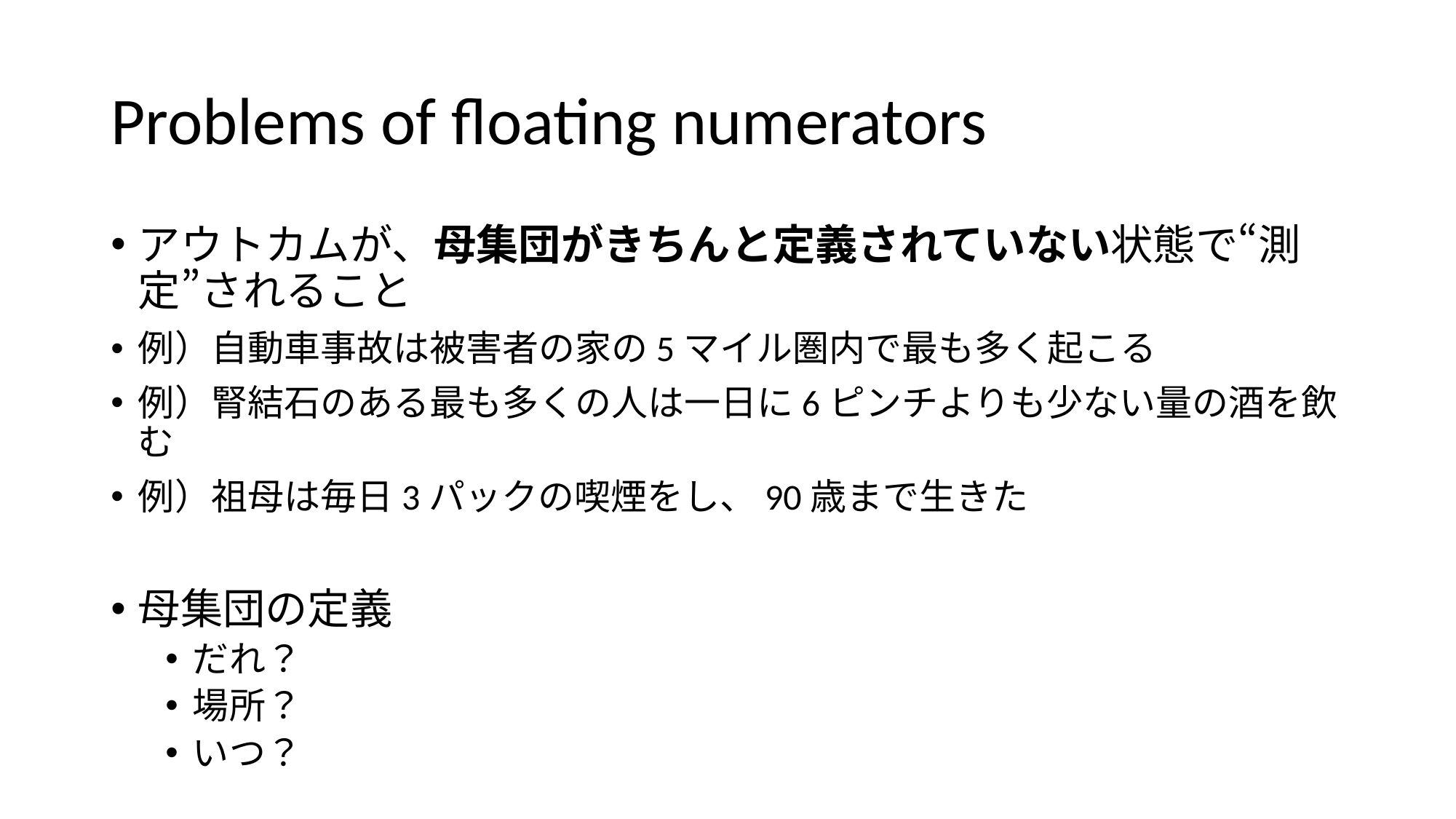

# Problems of floating numerators
アウトカムが、母集団がきちんと定義されていない状態で“測定”されること
例）自動車事故は被害者の家の5マイル圏内で最も多く起こる
例）腎結石のある最も多くの人は一日に6ピンチよりも少ない量の酒を飲む
例）祖母は毎日3パックの喫煙をし、90歳まで生きた

母集団の定義
だれ？
場所？
いつ？